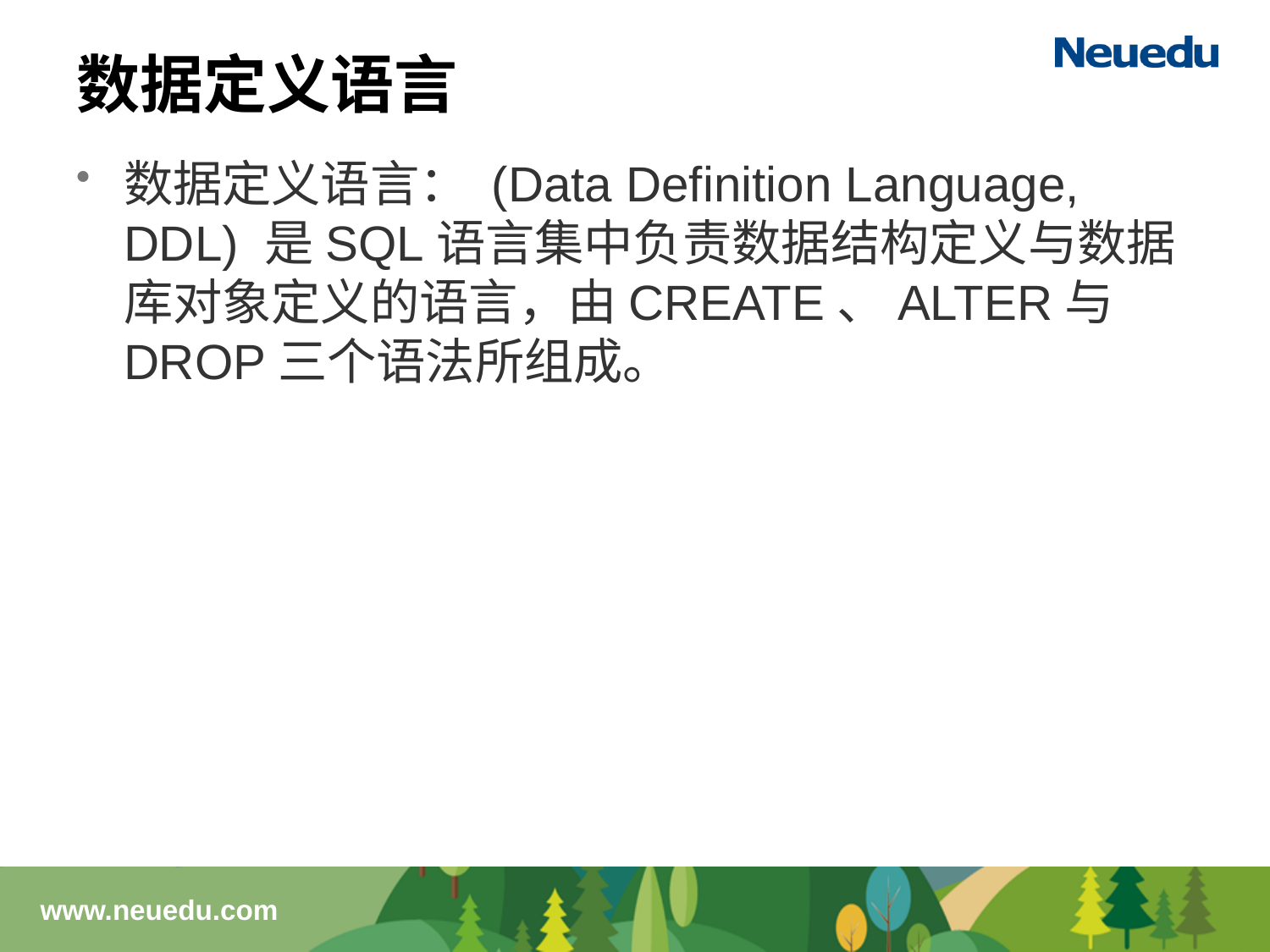

# 数据定义语言
数据定义语言： (Data Definition Language, DDL) 是SQL语言集中负责数据结构定义与数据库对象定义的语言，由CREATE、ALTER与DROP三个语法所组成。